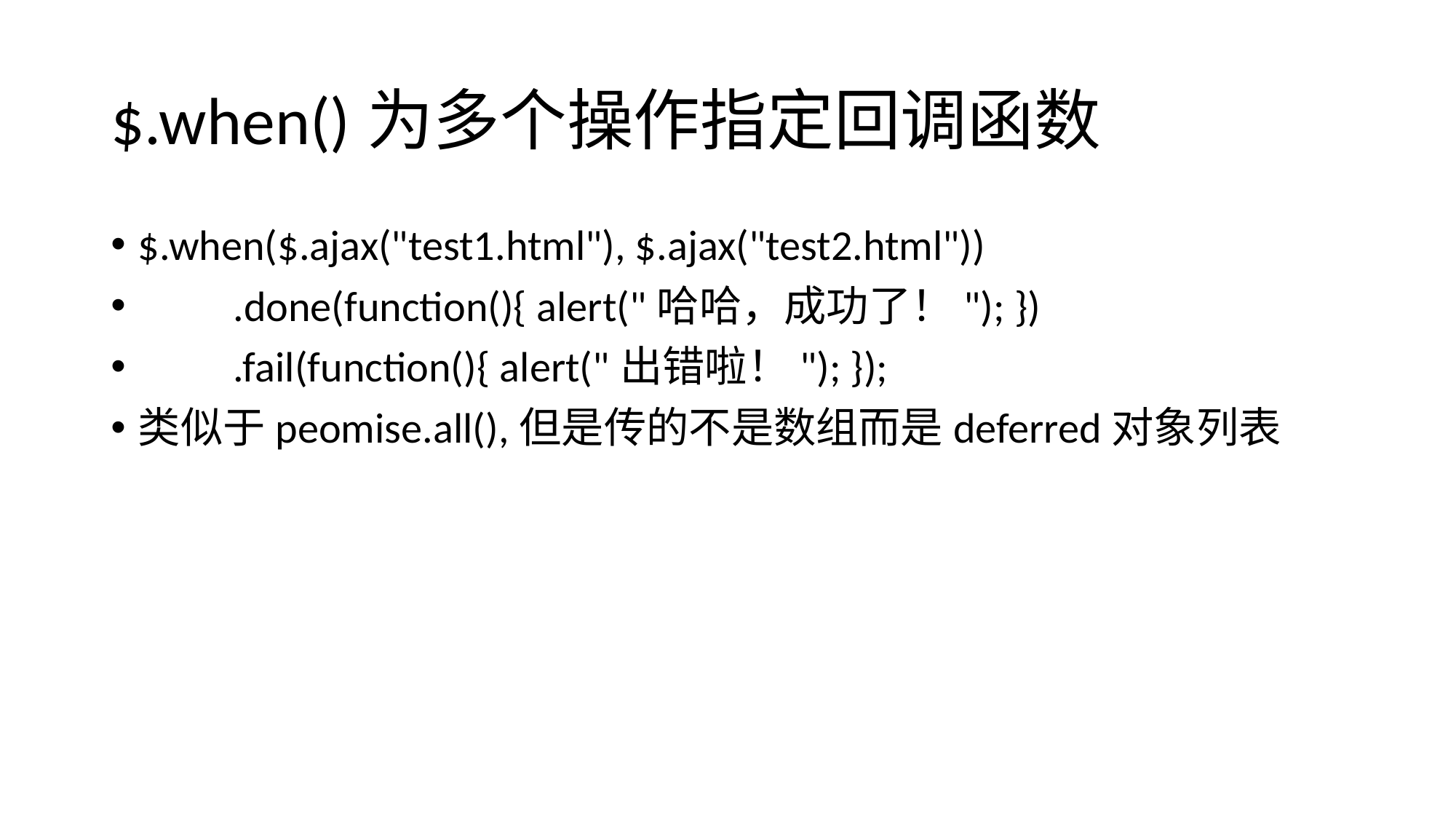

# $.when()为多个操作指定回调函数
$.when($.ajax("test1.html"), $.ajax("test2.html"))
　　.done(function(){ alert("哈哈，成功了！"); })
　　.fail(function(){ alert("出错啦！"); });
类似于peomise.all(),但是传的不是数组而是deferred对象列表